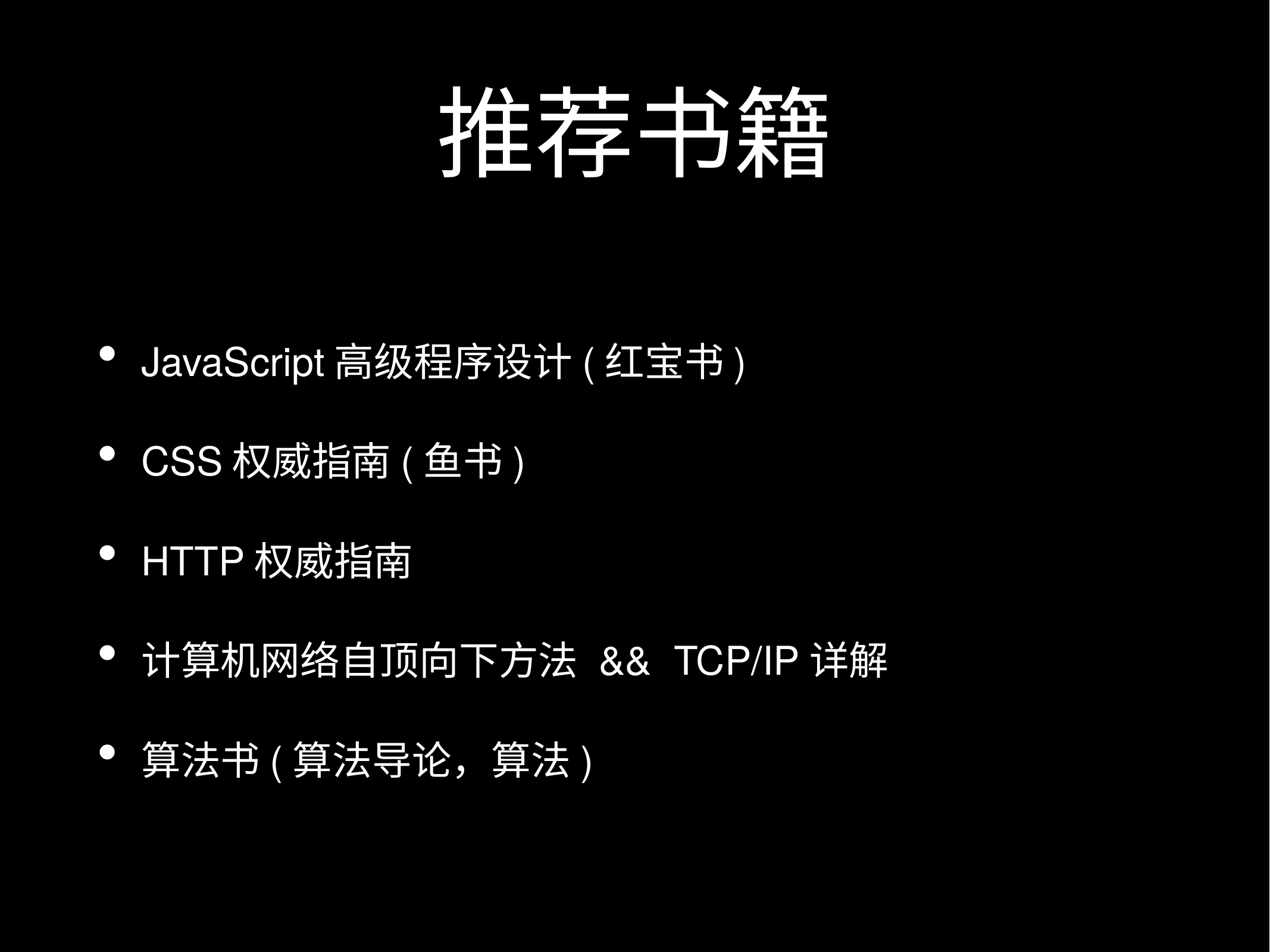

# 推荐书籍
JavaScript高级程序设计(红宝书)
CSS权威指南(鱼书)
HTTP权威指南
计算机网络自顶向下方法 &&  TCP/IP详解
算法书(算法导论，算法)